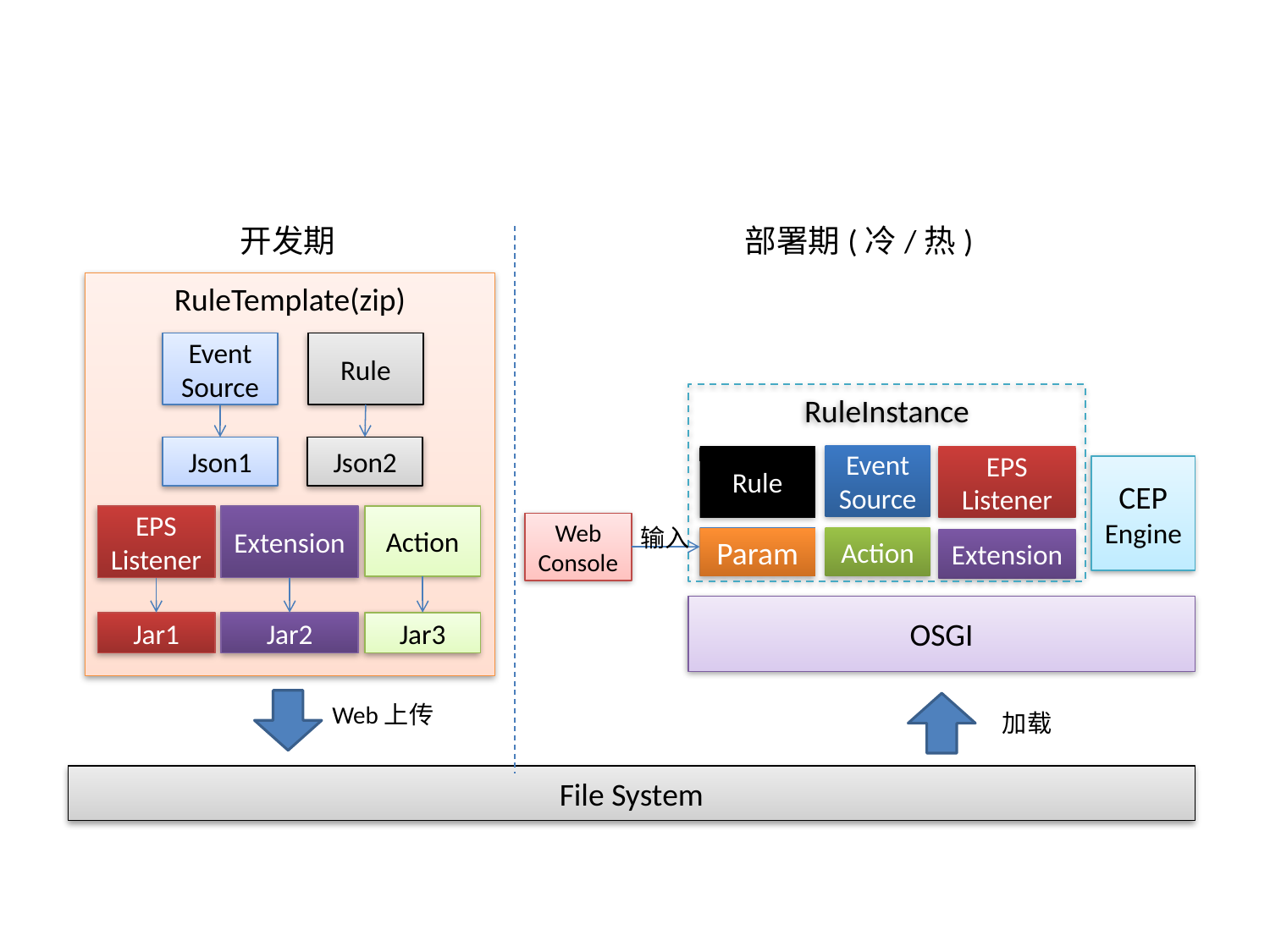

开发期
部署期(冷/热)
RuleTemplate(zip)
Rule
Event
Source
RuleInstance
Json1
Json2
Event
Source
Rule
EPS
Listener
CEP Engine
Extension
EPS
Listener
Action
Web
Console
输入
Param
Action
Extension
OSGI
Jar2
Jar1
Jar3

Web上传

加载
File System